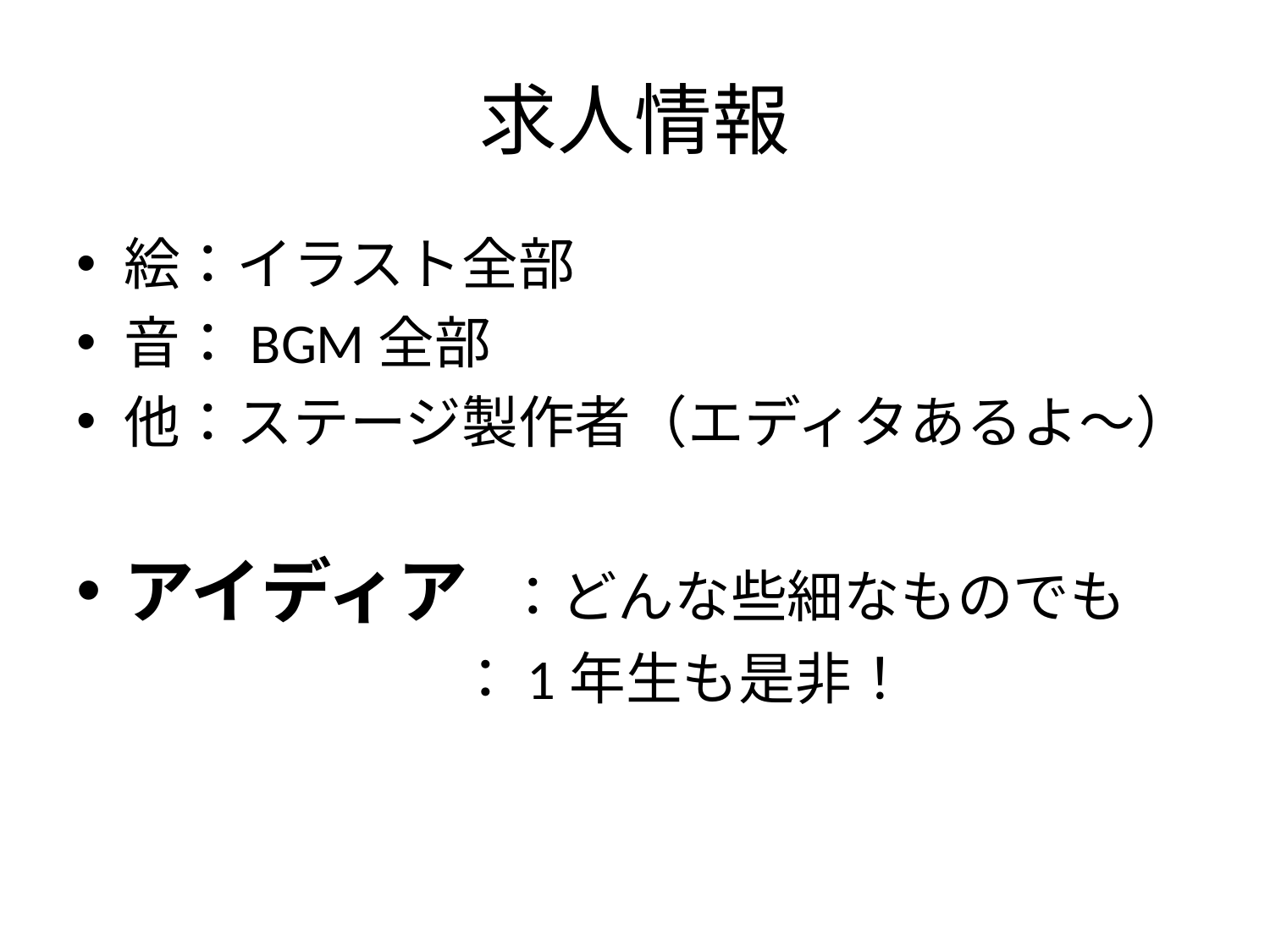

# 求人情報
絵：イラスト全部
音：BGM全部
他：ステージ製作者（エディタあるよ～）

アイディア	：どんな些細なものでも
			：1年生も是非！